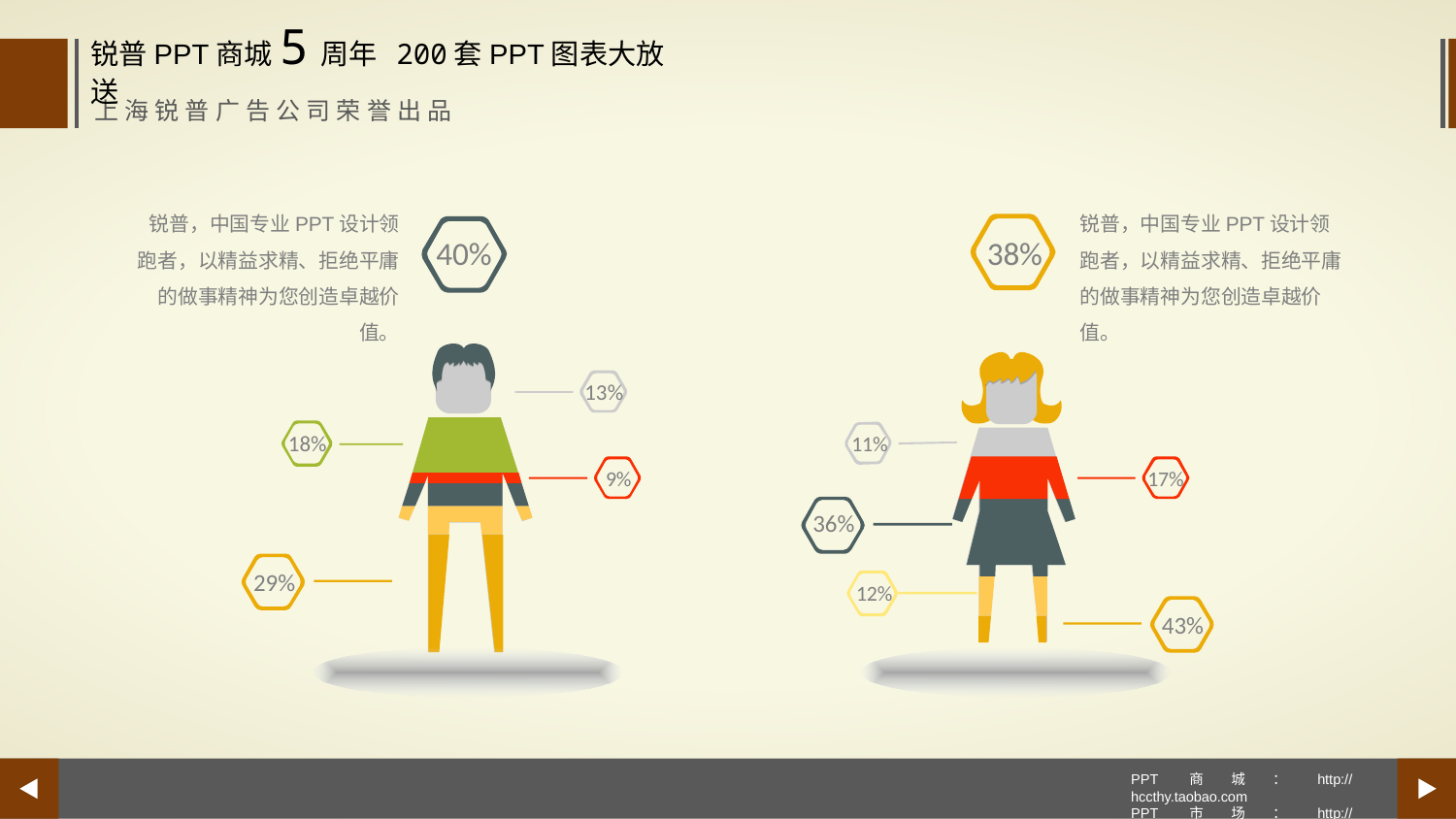

锐普，中国专业PPT设计领跑者，以精益求精、拒绝平庸的做事精神为您创造卓越价值。
锐普，中国专业PPT设计领跑者，以精益求精、拒绝平庸的做事精神为您创造卓越价值。

40%
38%

13%

18%
11%

17%
9%

36%

29%

12%

43%